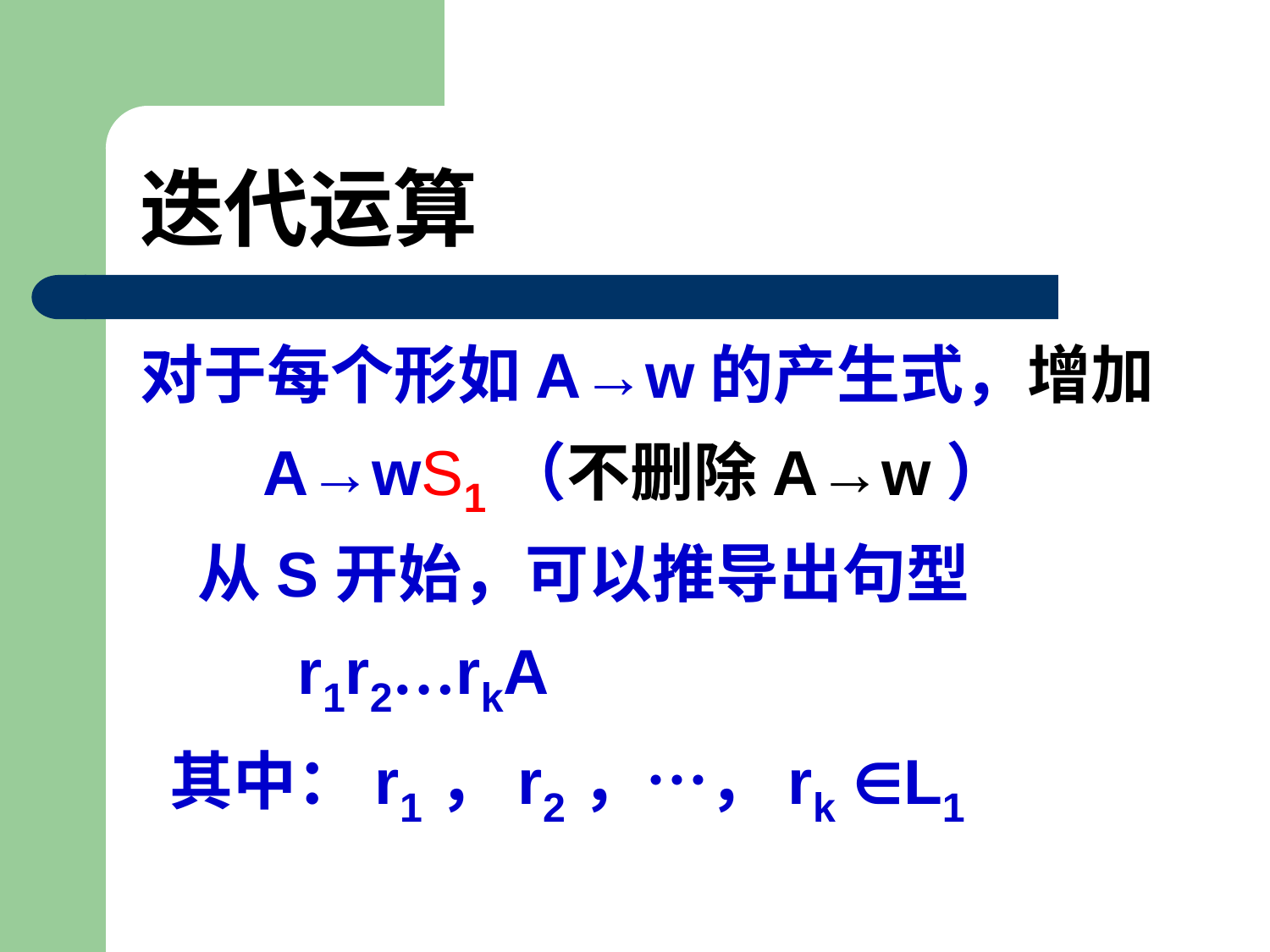

# 迭代运算
对于每个形如A→w的产生式，增加
       A→wS1（不删除A→w）
   从S开始，可以推导出句型
         r1r2…rkA
 其中：r1，r2，…，rk ∈L1